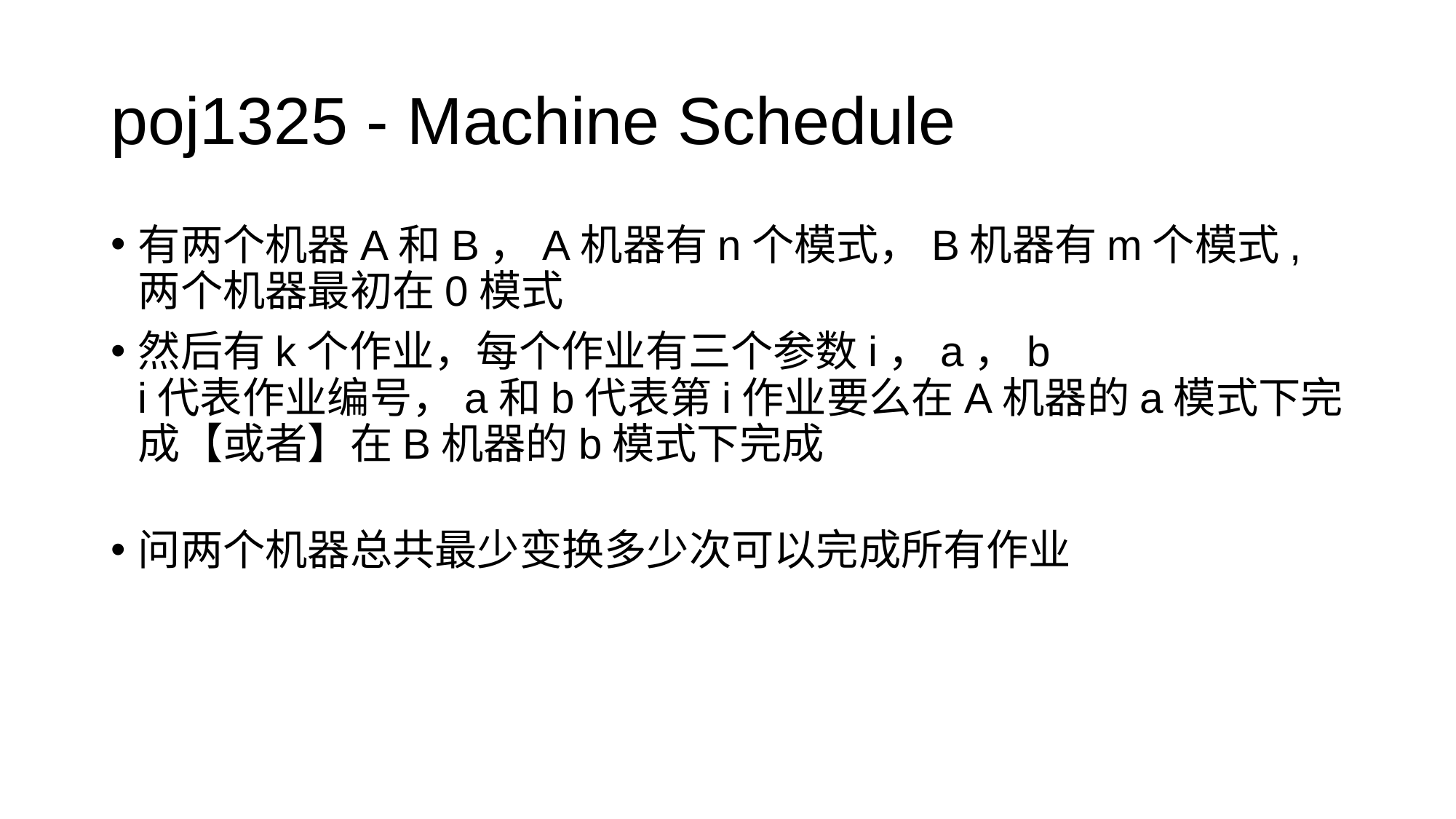

# poj1325 - Machine Schedule
有两个机器A和B，A机器有n个模式，B机器有m个模式,两个机器最初在0模式
然后有k个作业，每个作业有三个参数i，a，b
i代表作业编号，a和b代表第i作业要么在A机器的a模式下完成【或者】在B机器的b模式下完成
问两个机器总共最少变换多少次可以完成所有作业